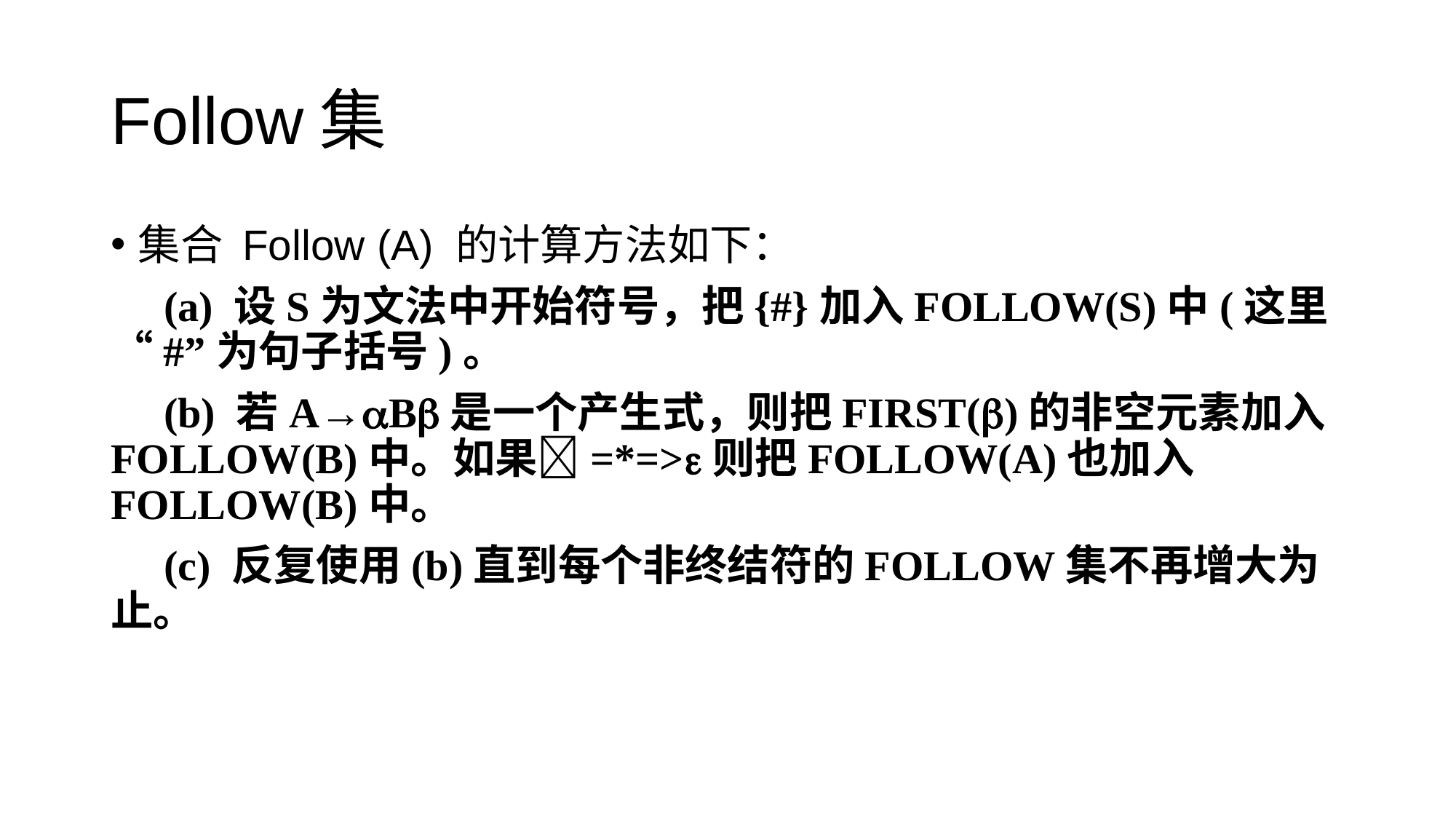

# Follow集
集合 Follow (A) 的计算方法如下：
     (a) 设S为文法中开始符号，把{#}加入FOLLOW(S)中(这里“#”为句子括号)。
     (b) 若A→αBβ是一个产生式，则把FIRST(β)的非空元素加入FOLLOW(B)中。如果β=*=>ε则把FOLLOW(A)也加入FOLLOW(B)中。
     (c) 反复使用(b)直到每个非终结符的FOLLOW集不再增大为止。